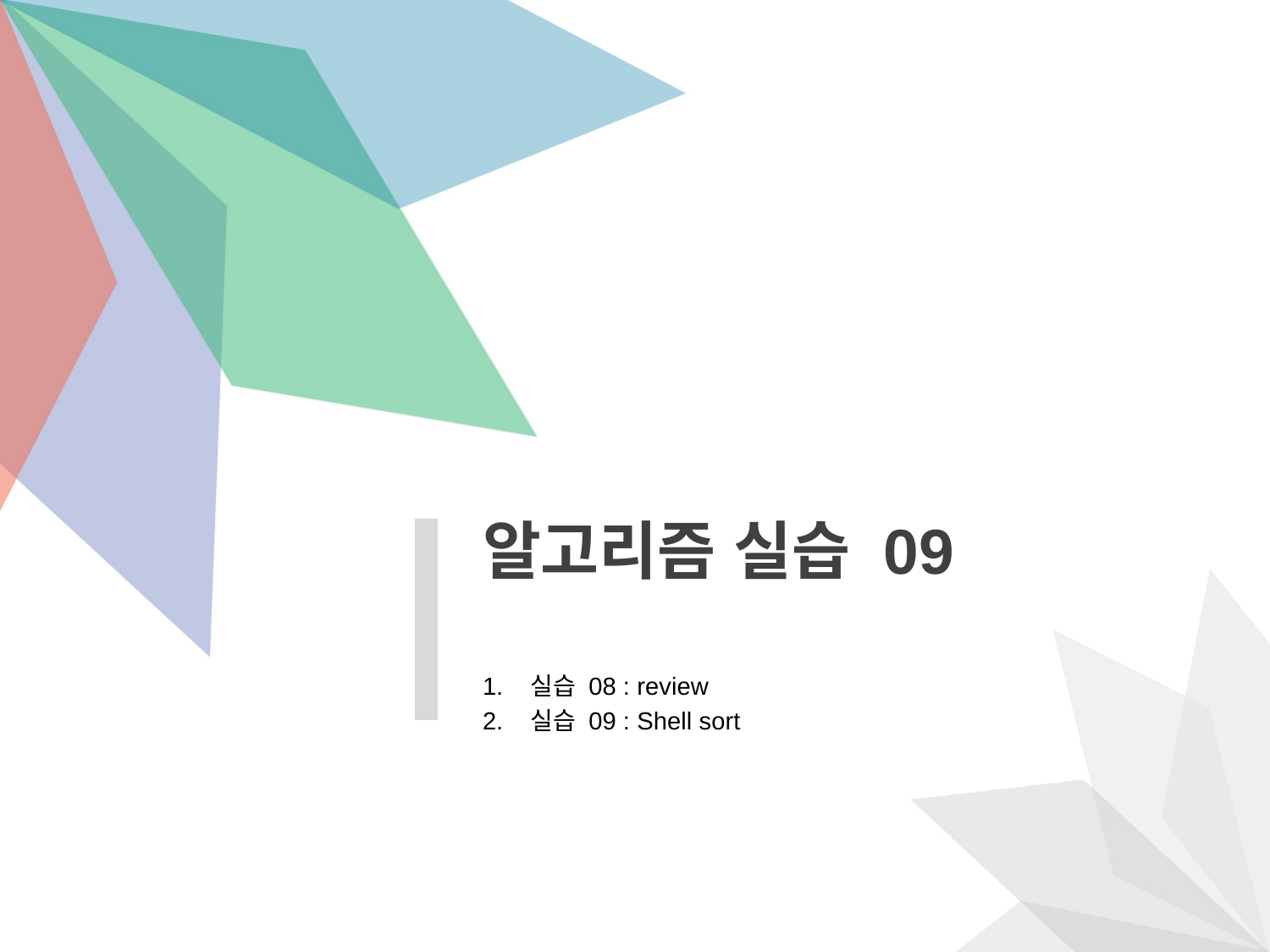

# 알고리즘 실습 09
실습 08 : review
실습 09 : Shell sort